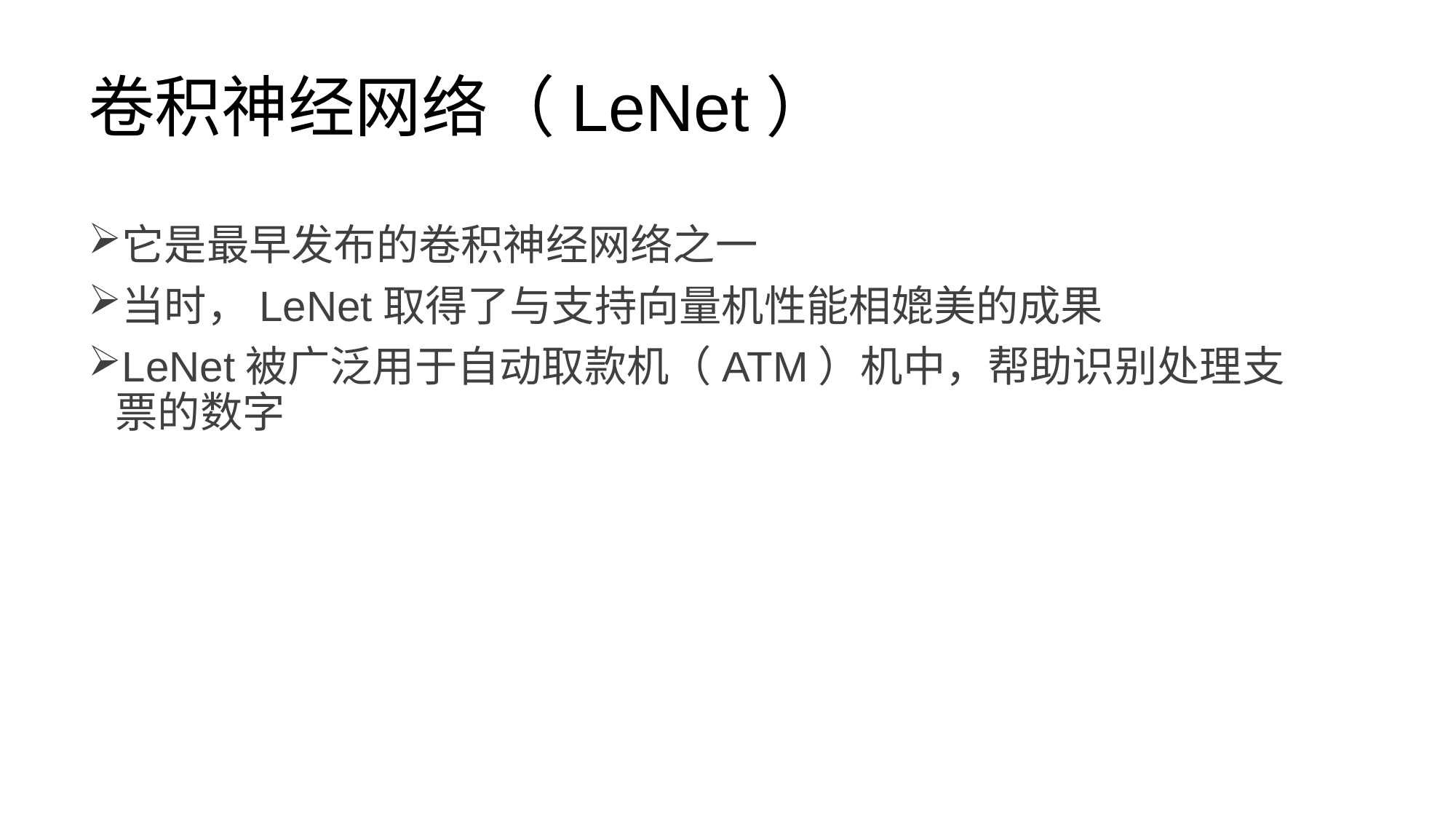

# 卷积神经网络（LeNet）
它是最早发布的卷积神经网络之一
当时，LeNet取得了与支持向量机性能相媲美的成果
LeNet被广泛用于自动取款机（ATM）机中，帮助识别处理支票的数字